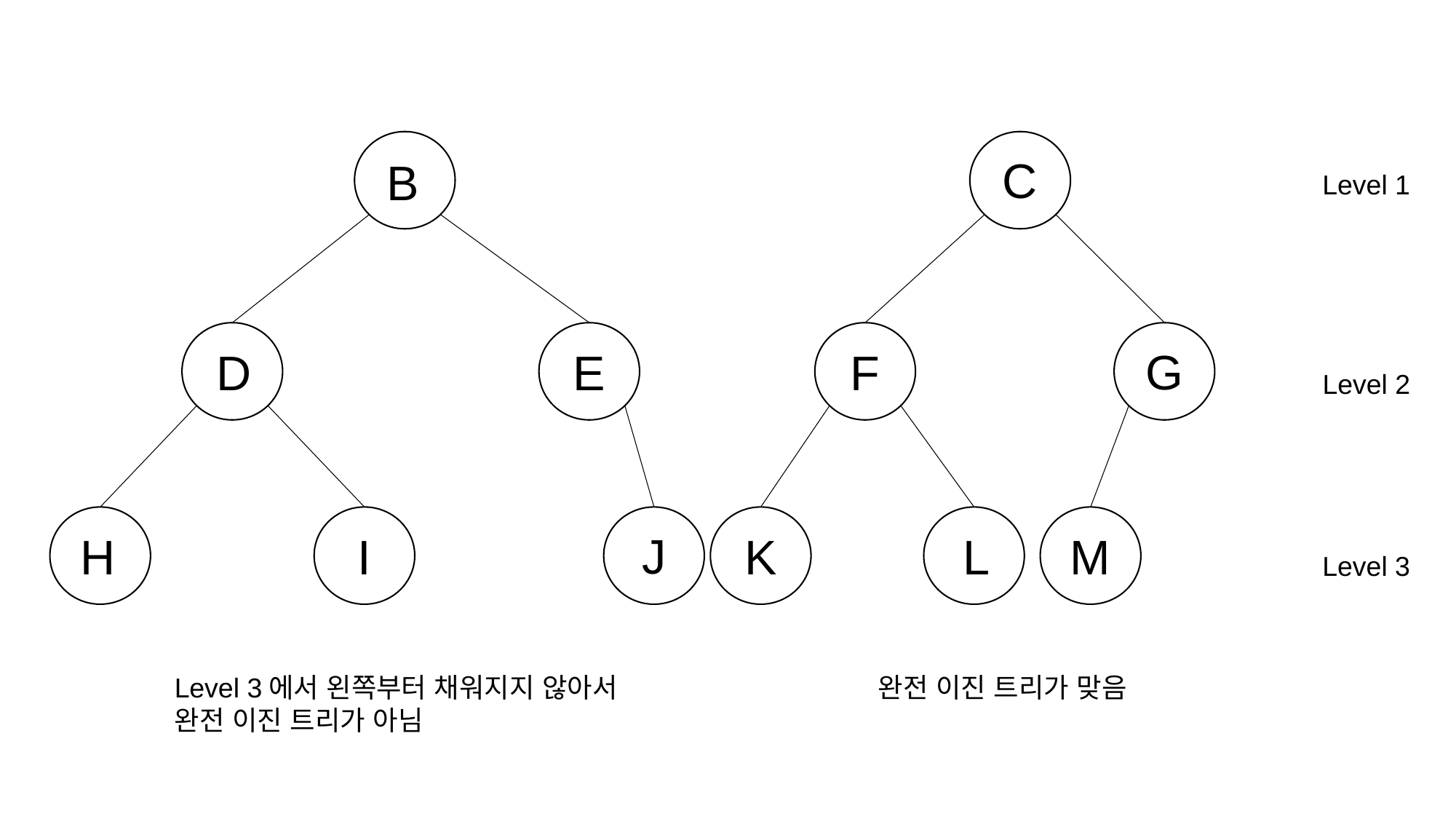

C
B
Level 1

G
E
D
F
Level 2

J
H
I
K
L
M
Level 3
Level 3에서 왼쪽부터 채워지지 않아서
완전 이진 트리가 아님
완전 이진 트리가 맞음